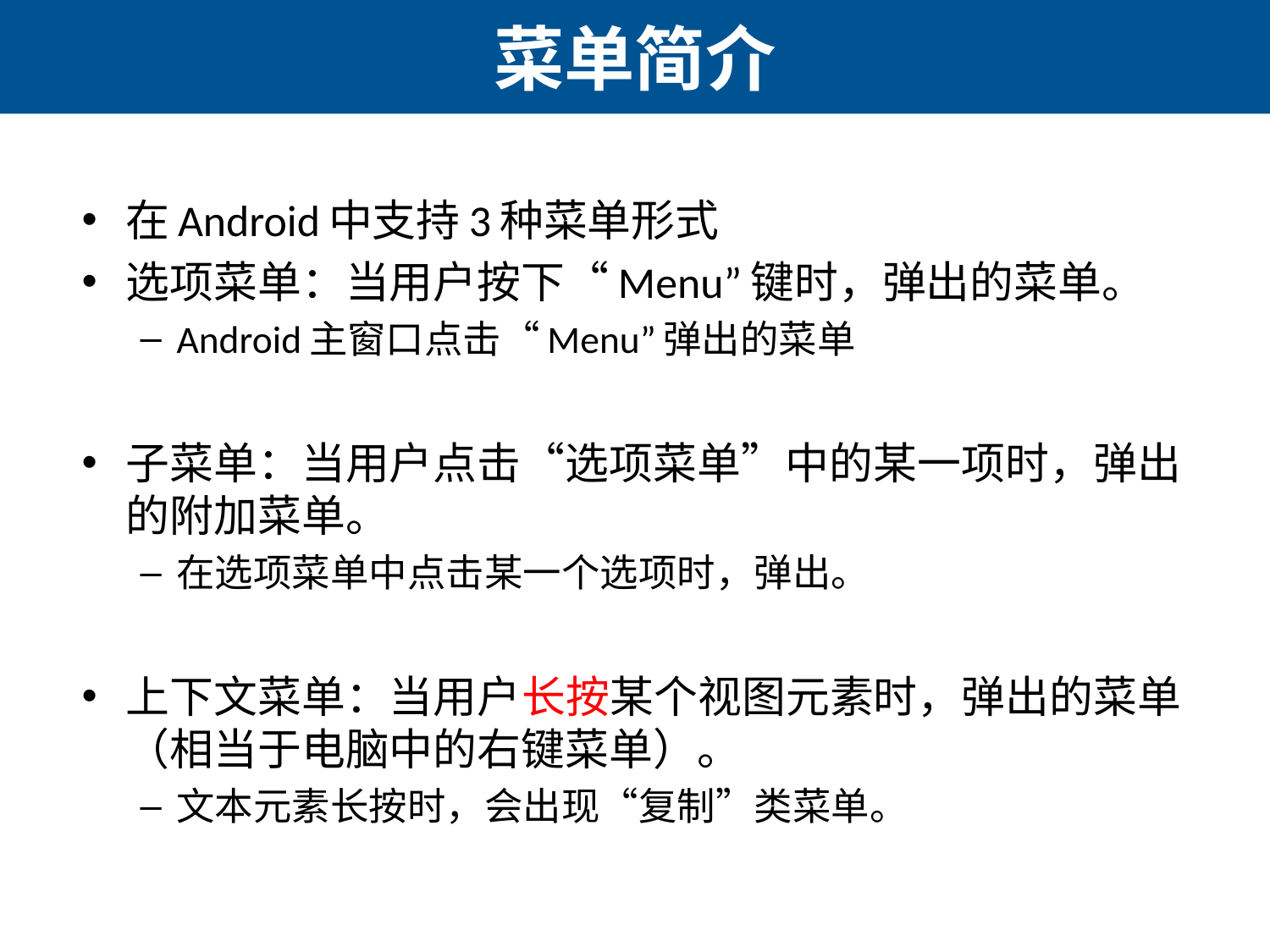

# 菜单简介

在Android中支持3种菜单形式
选项菜单：当用户按下“Menu”键时，弹出的菜单。
Android主窗口点击“Menu”弹出的菜单

子菜单：当用户点击“选项菜单”中的某一项时，弹出的附加菜单。
在选项菜单中点击某一个选项时，弹出。

上下文菜单：当用户长按某个视图元素时，弹出的菜单（相当于电脑中的右键菜单）。
文本元素长按时，会出现“复制”类菜单。